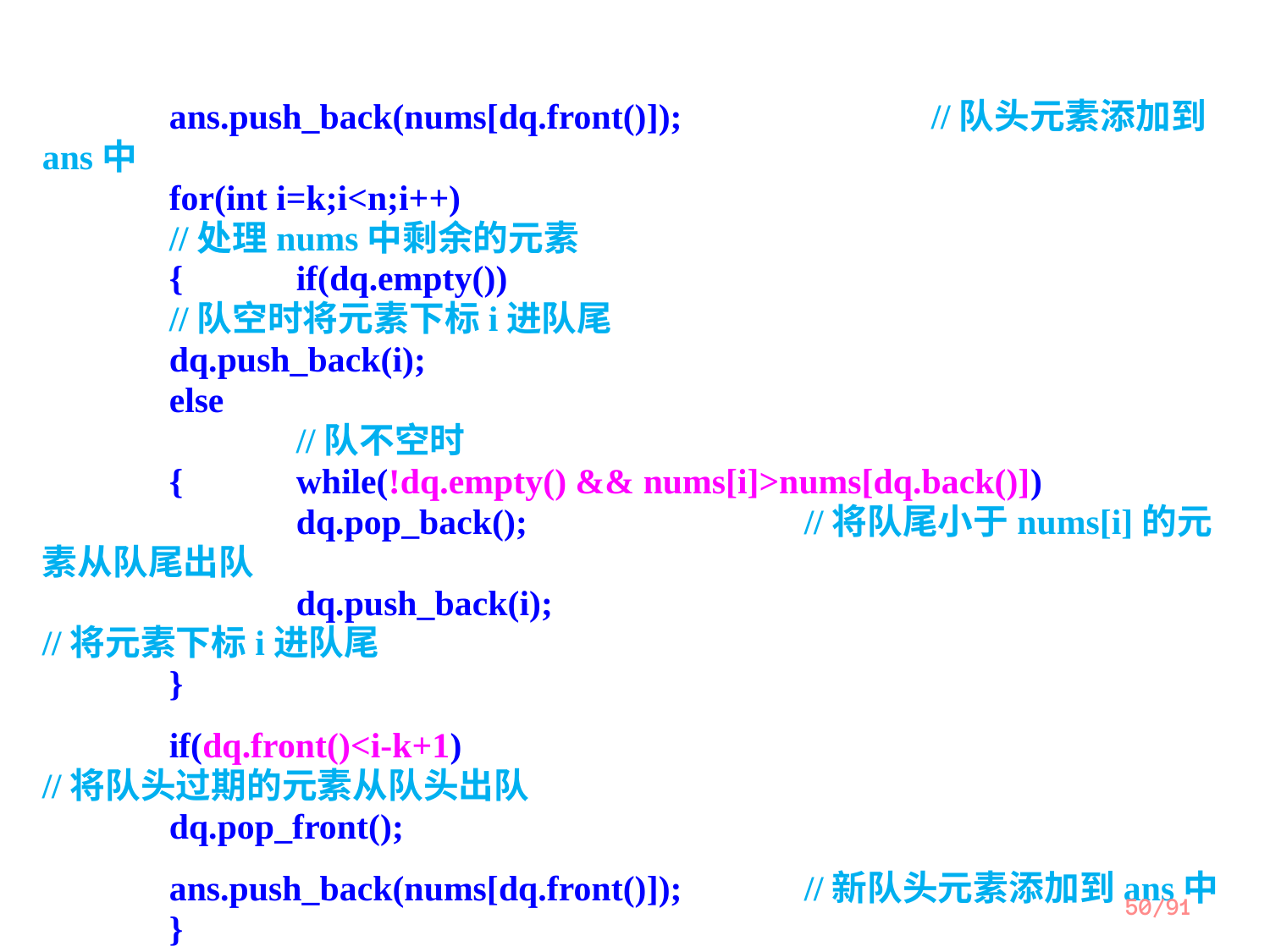

ans.push_back(nums[dq.front()]);		//队头元素添加到ans中
    	for(int i=k;i<n;i++) 							//处理nums中剩余的元素
    	{	if(dq.empty()) 							//队空时将元素下标i进队尾
              	dq.push_back(i);
          	else										//队不空时
          	{	while(!dq.empty() && nums[i]>nums[dq.back()])
                   	dq.pop_back();			//将队尾小于nums[i]的元素从队尾出队
               	dq.push_back(i);					//将元素下标i进队尾
          	}
          	if(dq.front()<i-k+1) 						//将队头过期的元素从队头出队
              	dq.pop_front();
          	ans.push_back(nums[dq.front()]); 	//新队头元素添加到ans中
     	}
     	return ans;
}
50/91